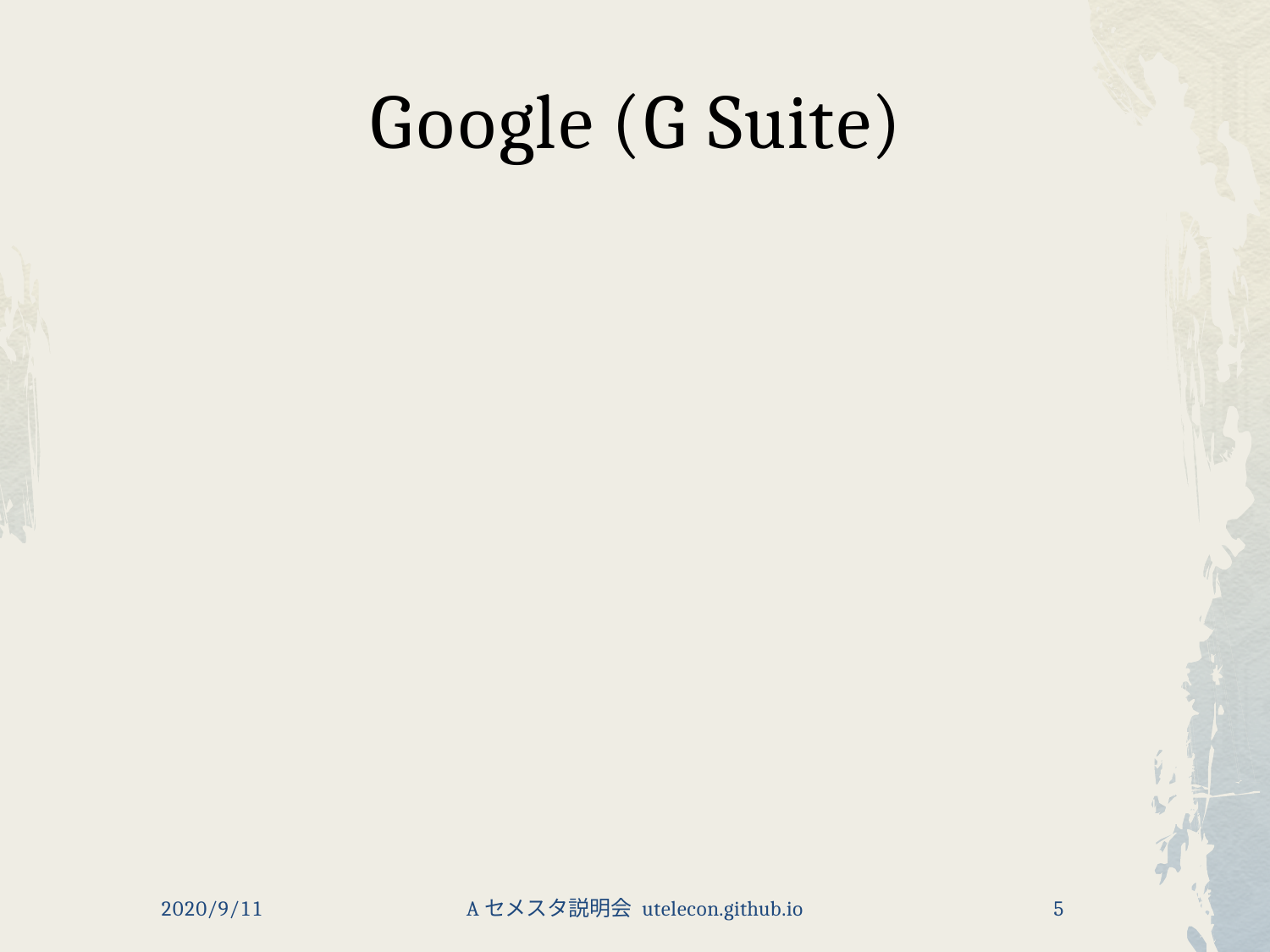

# Google (G Suite)

2020/9/11
Aセメスタ説明会 utelecon.github.io
5